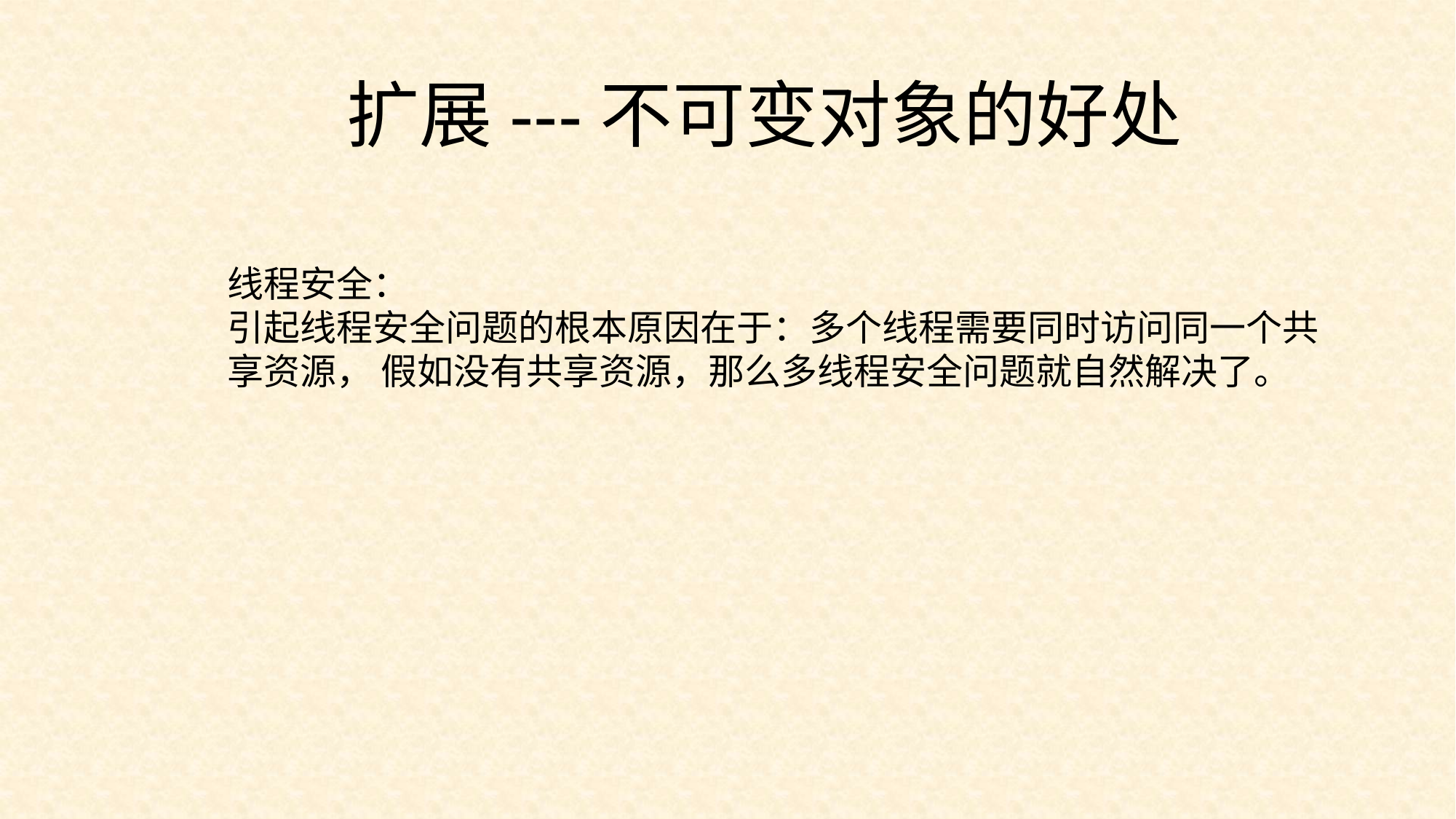

扩展---不可变对象的好处
线程安全：
引起线程安全问题的根本原因在于：多个线程需要同时访问同一个共享资源， 假如没有共享资源，那么多线程安全问题就自然解决了。